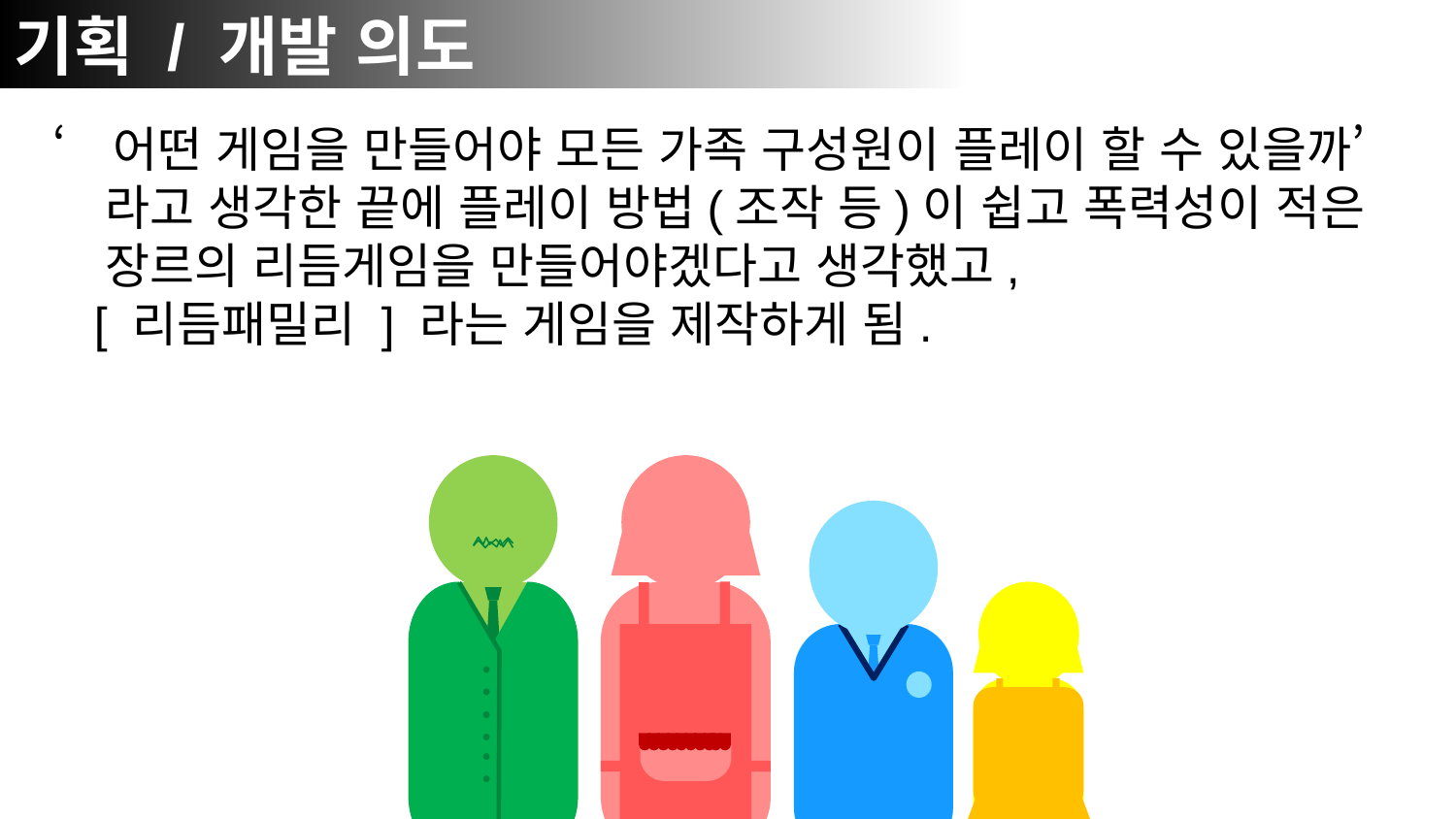

기획 / 개발 의도
‘어떤 게임을 만들어야 모든 가족 구성원이 플레이 할 수 있을까’
   라고 생각한 끝에 플레이 방법(조작 등)이 쉽고 폭력성이 적은
   장르의 리듬게임을 만들어야겠다고 생각했고,
   [ 리듬패밀리 ] 라는 게임을 제작하게 됨.